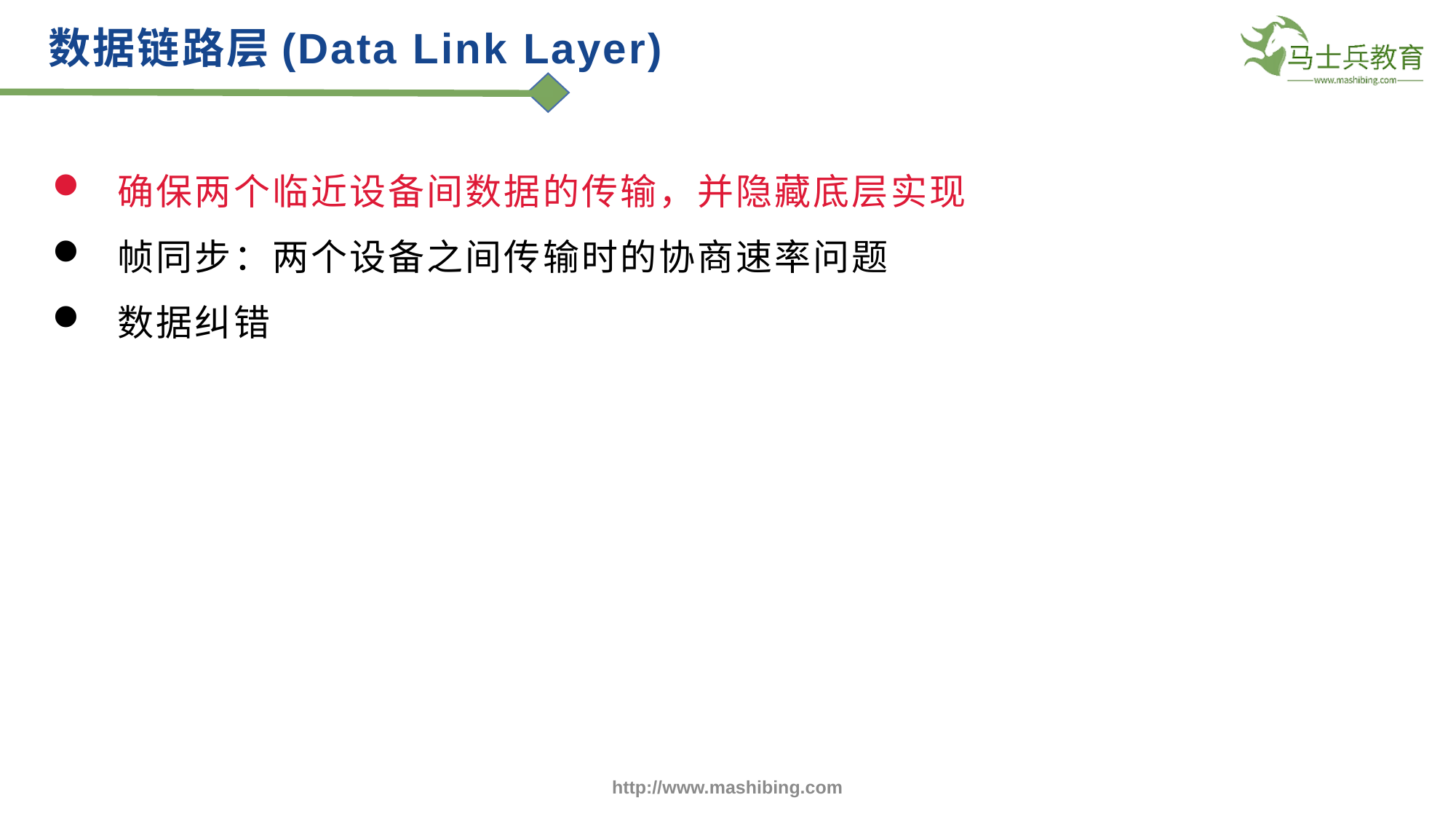

数据链路层(Data Link Layer)
确保两个临近设备间数据的传输，并隐藏底层实现
帧同步：两个设备之间传输时的协商速率问题
数据纠错